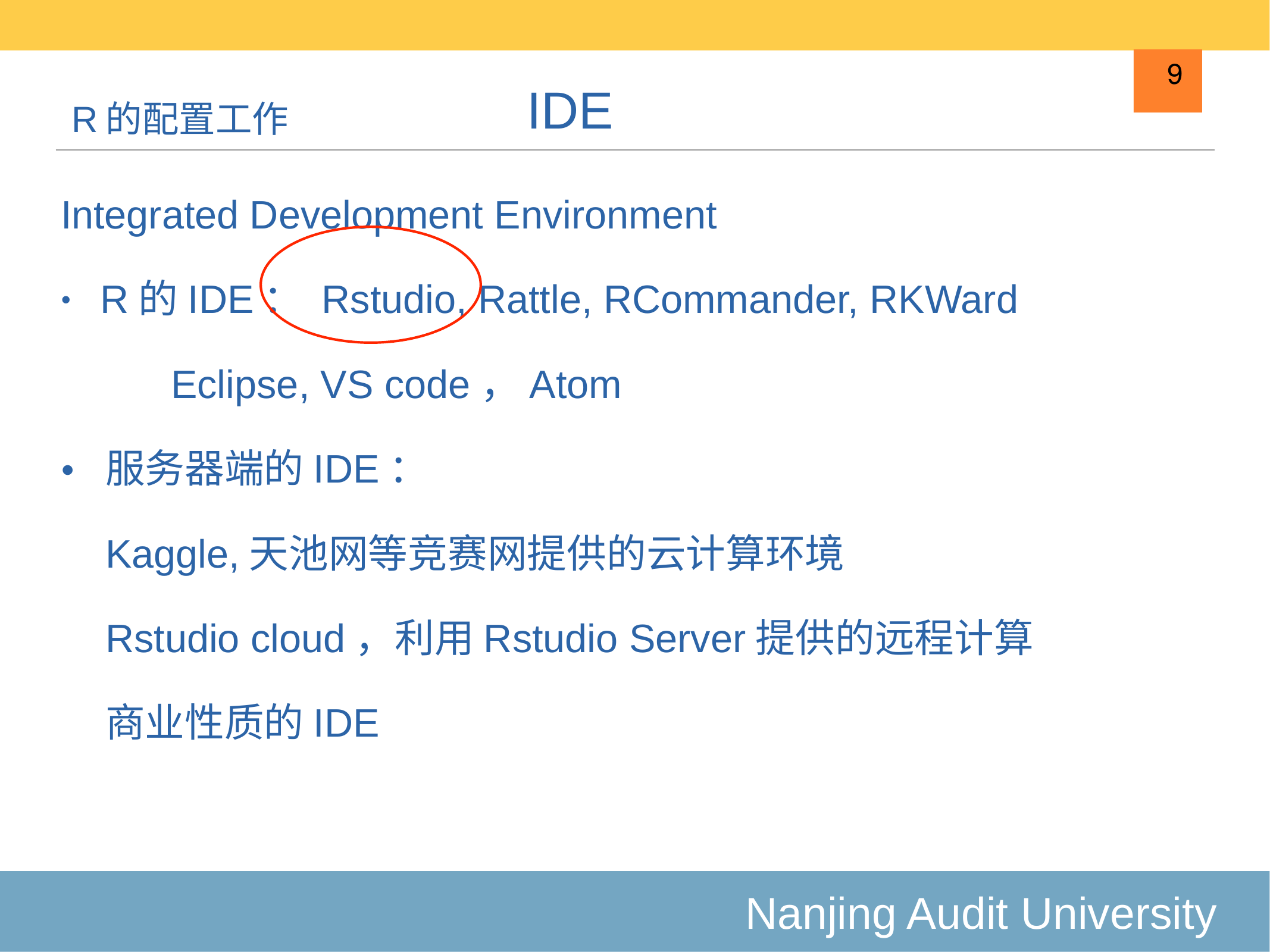

R的配置工作
IDE
9
Integrated Development Environment
R的IDE： Rstudio, Rattle, RCommander, RKWard
          Eclipse, VS code，Atom
服务器端的IDE：
Kaggle,天池网等竞赛网提供的云计算环境
Rstudio cloud，利用Rstudio Server提供的远程计算
商业性质的IDE